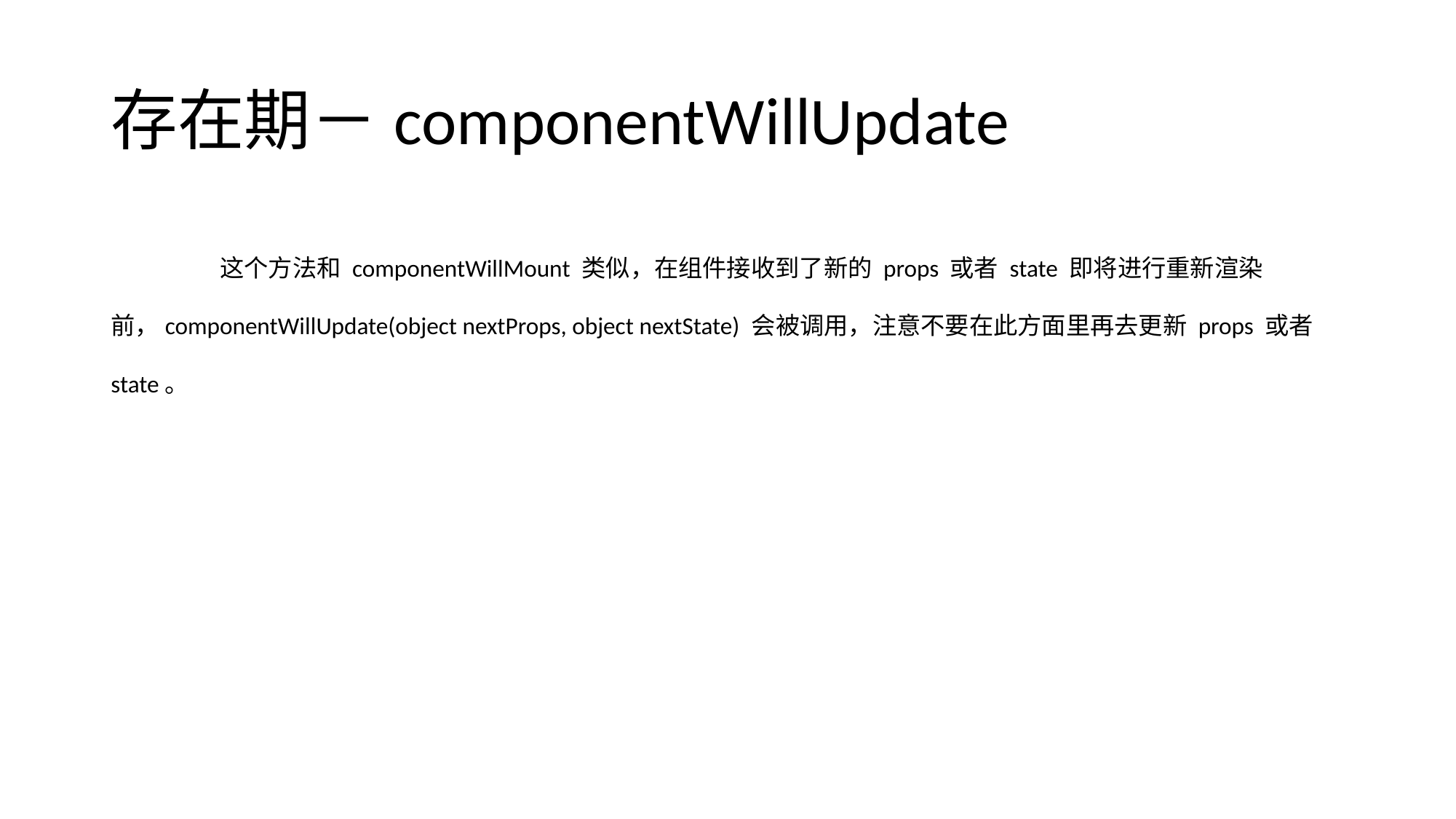

# 存在期－componentWillUpdate
	这个方法和 componentWillMount 类似，在组件接收到了新的 props 或者 state 即将进行重新渲染前，componentWillUpdate(object nextProps, object nextState) 会被调用，注意不要在此方面里再去更新 props 或者 state。